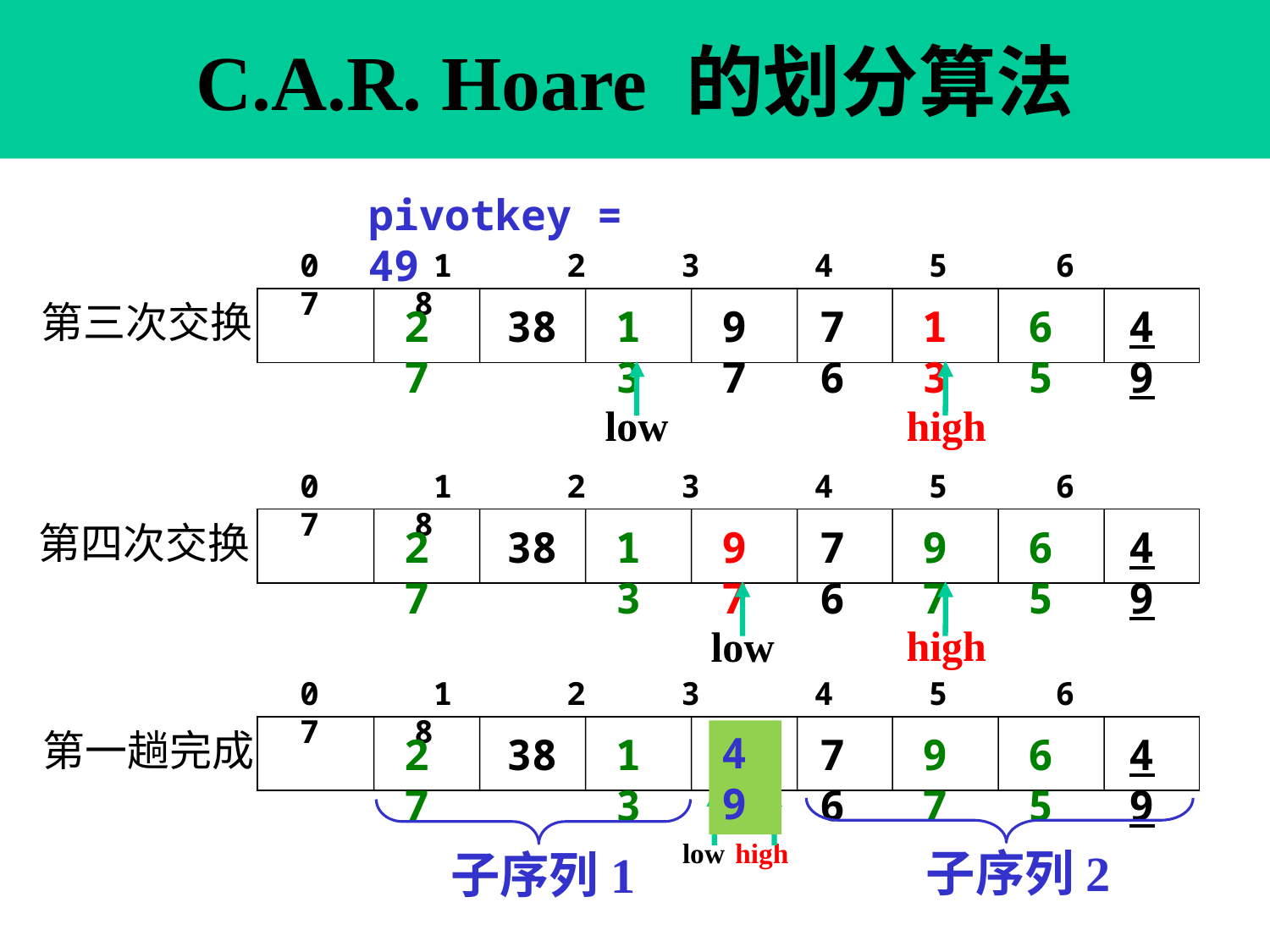

第 54 页
# C.A.R. Hoare 的划分算法
pivotkey = 49
0      1      2     3      4     5      6     7     8

27
38
13
97
76
13
65
49
第三次交换

high
low
0      1      2     3      4     5      6     7     8

27
38
13
97
76
97
65
49
第四次交换

high
low

0      1      2     3      4     5      6     7     8

27
38
13
97
76
97
65
49
第一趟完成

high
low
49
子序列2
子序列1